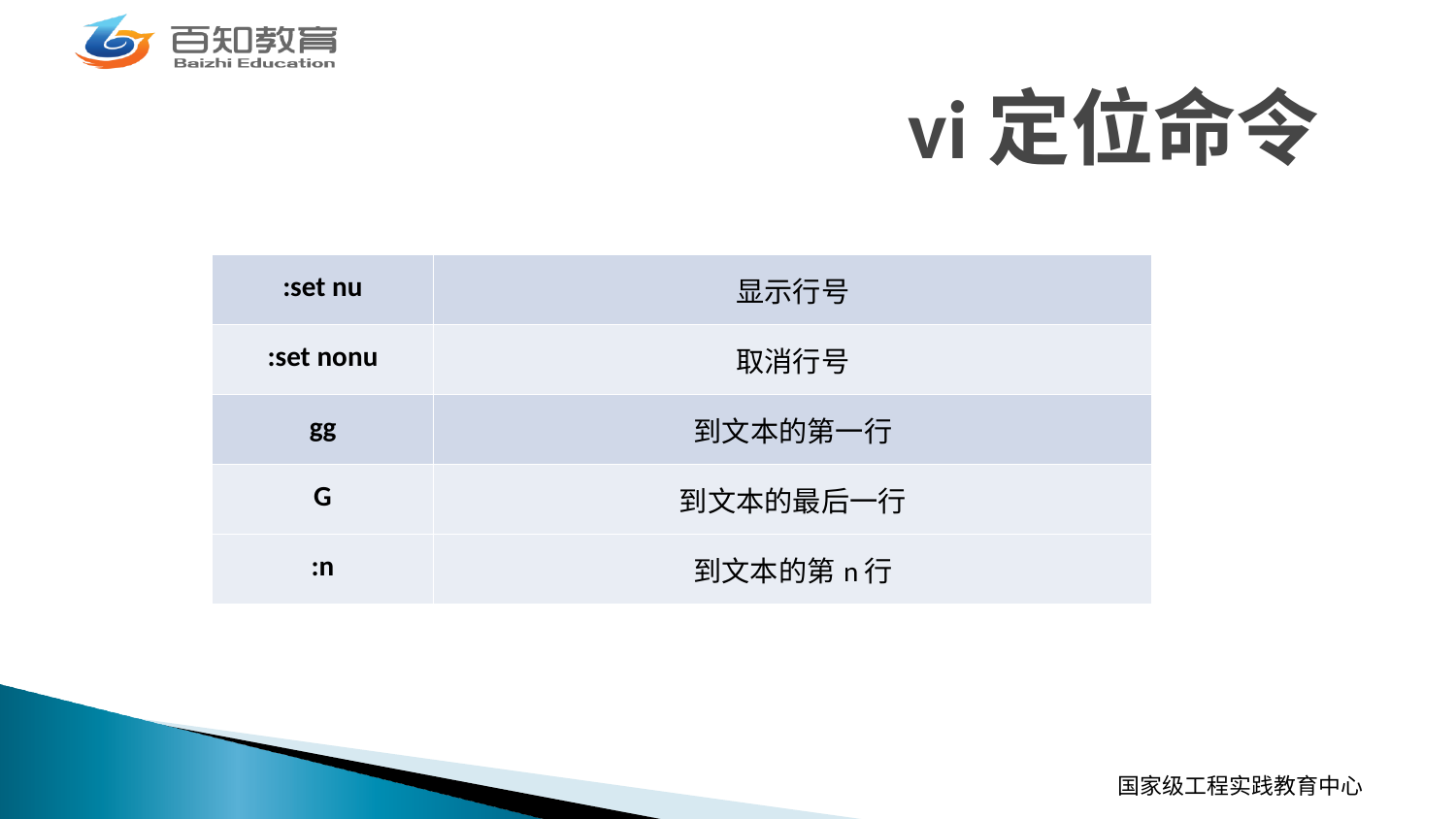

# vi定位命令
| :set nu | 显示行号 |
| --- | --- |
| :set nonu | 取消行号 |
| gg | 到文本的第一行 |
| G | 到文本的最后一行 |
| :n | 到文本的第n行 |
国家级工程实践教育中心